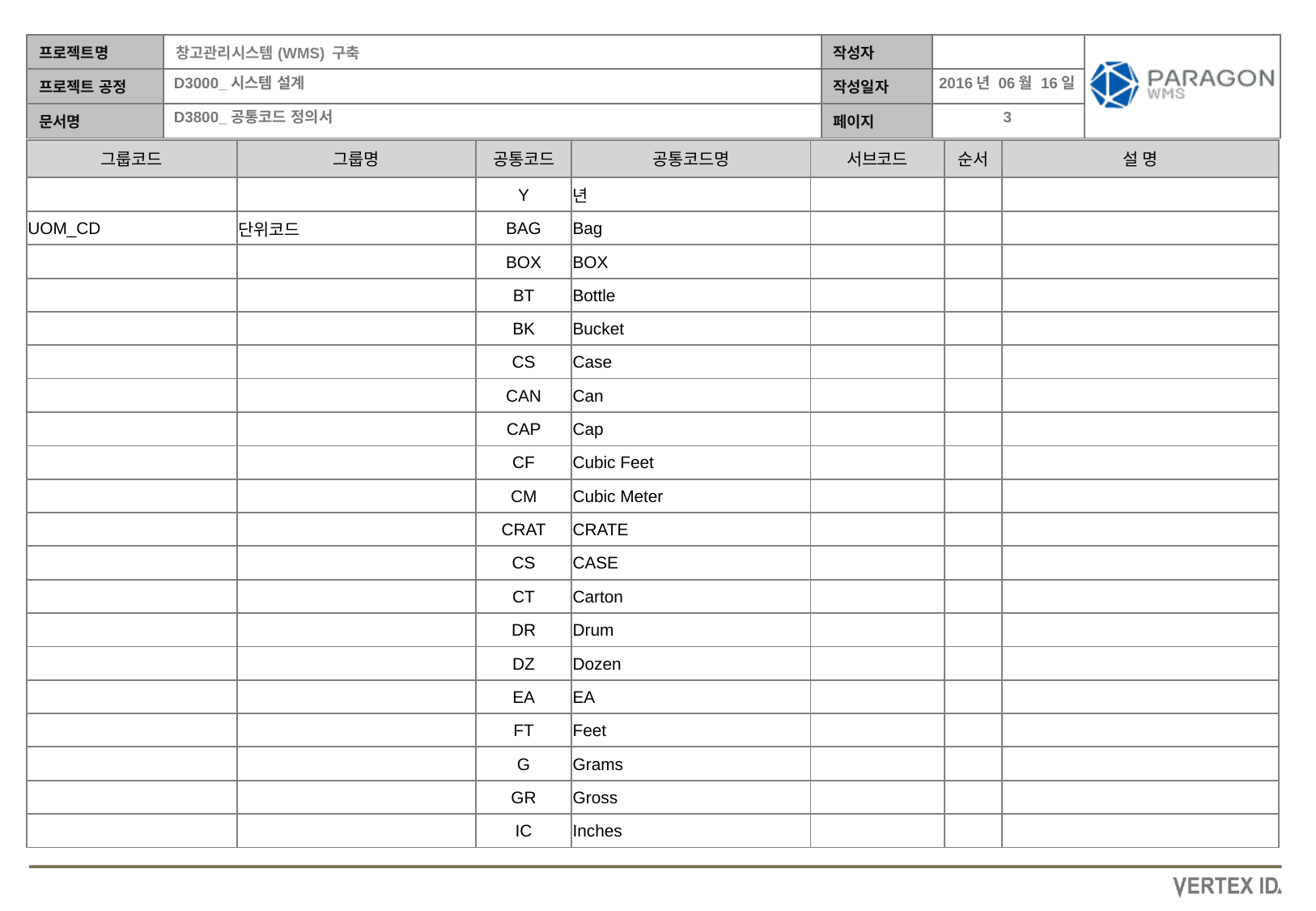

2016년 06월 16일
| 그룹코드 | 그룹명 | 공통코드 | 공통코드명 | 서브코드 | 순서 | 설 명 |
| --- | --- | --- | --- | --- | --- | --- |
|  |  | Y | 년 |  |  |  |
| --- | --- | --- | --- | --- | --- | --- |
| UOM\_CD | 단위코드 | BAG | Bag |  |  |  |
|  |  | BOX | BOX |  |  |  |
|  |  | BT | Bottle |  |  |  |
|  |  | BK | Bucket |  |  |  |
|  |  | CS | Case |  |  |  |
|  |  | CAN | Can |  |  |  |
|  |  | CAP | Cap |  |  |  |
|  |  | CF | Cubic Feet |  |  |  |
|  |  | CM | Cubic Meter |  |  |  |
|  |  | CRAT | CRATE |  |  |  |
|  |  | CS | CASE |  |  |  |
|  |  | CT | Carton |  |  |  |
|  |  | DR | Drum |  |  |  |
|  |  | DZ | Dozen |  |  |  |
|  |  | EA | EA |  |  |  |
|  |  | FT | Feet |  |  |  |
|  |  | G | Grams |  |  |  |
|  |  | GR | Gross |  |  |  |
|  |  | IC | Inches |  |  |  |